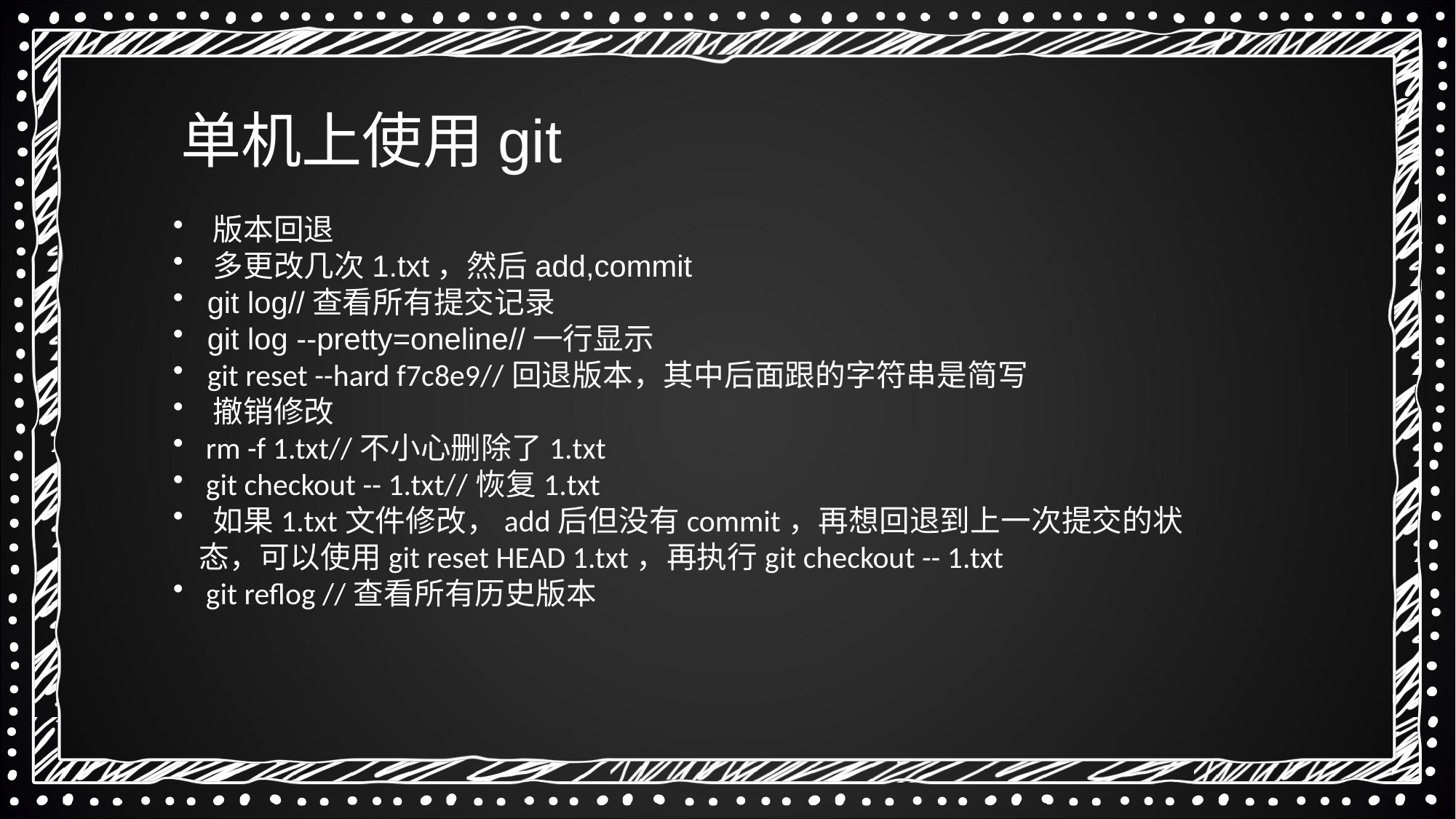

单机上使用git
 版本回退
 多更改几次1.txt，然后add,commit
 git log//查看所有提交记录
 git log --pretty=oneline//一行显示
 git reset --hard f7c8e9//回退版本，其中后面跟的字符串是简写
 撤销修改
 rm -f 1.txt//不小心删除了1.txt
 git checkout -- 1.txt//恢复1.txt
 如果1.txt文件修改，add后但没有commit，再想回退到上一次提交的状态，可以使用git reset HEAD 1.txt，再执行git checkout -- 1.txt
 git reflog //查看所有历史版本